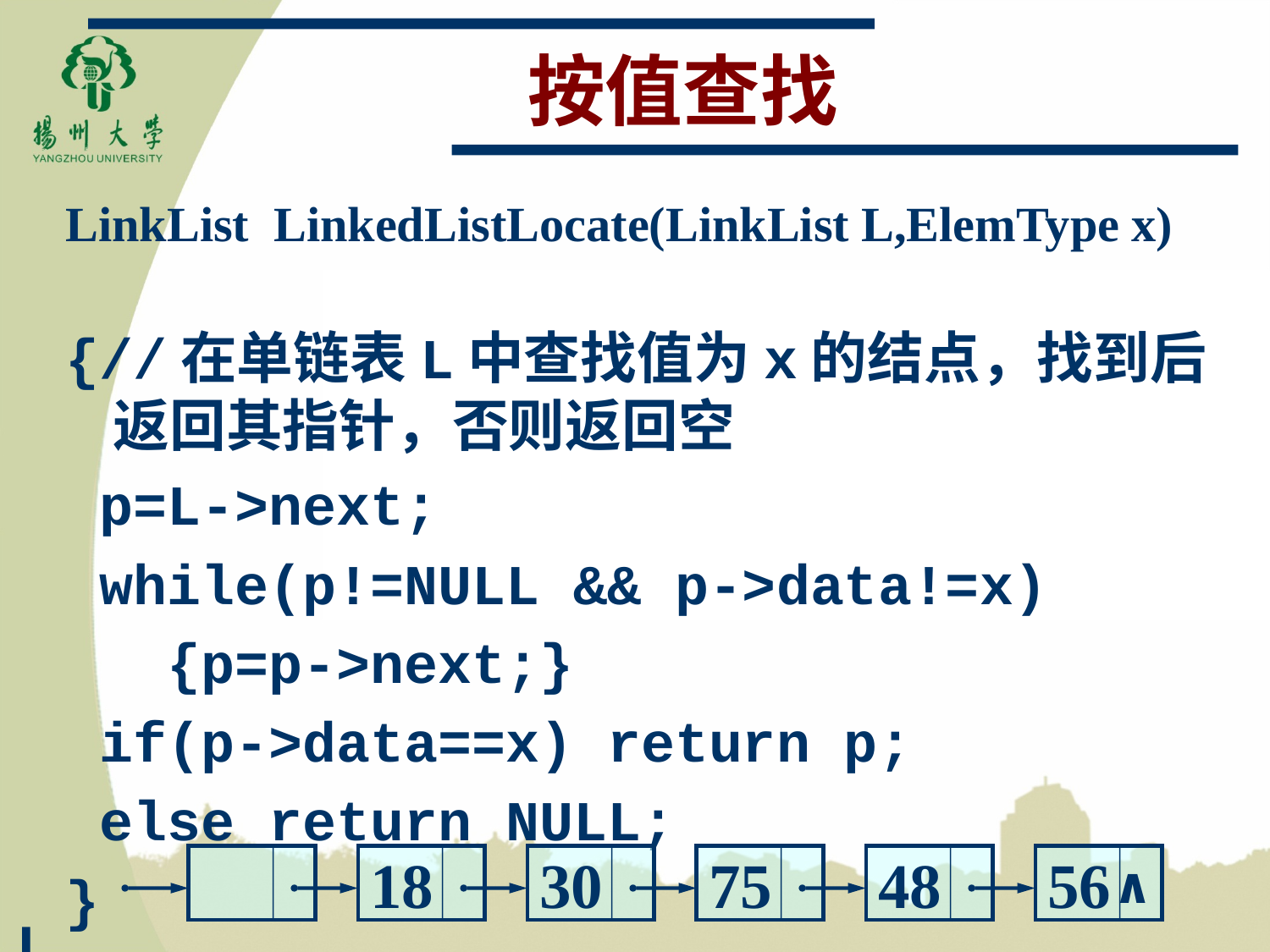

按值查找
LinkList  LinkedListLocate(LinkList L,ElemType x)
{//在单链表L中查找值为x的结点，找到后返回其指针，否则返回空
 p=L->next;
 while(p!=NULL && p->data!=x)
   {p=p->next;}
 if(p->data==x) return p;
 else return NULL;
}
   L

18

30

75

48

56

∧